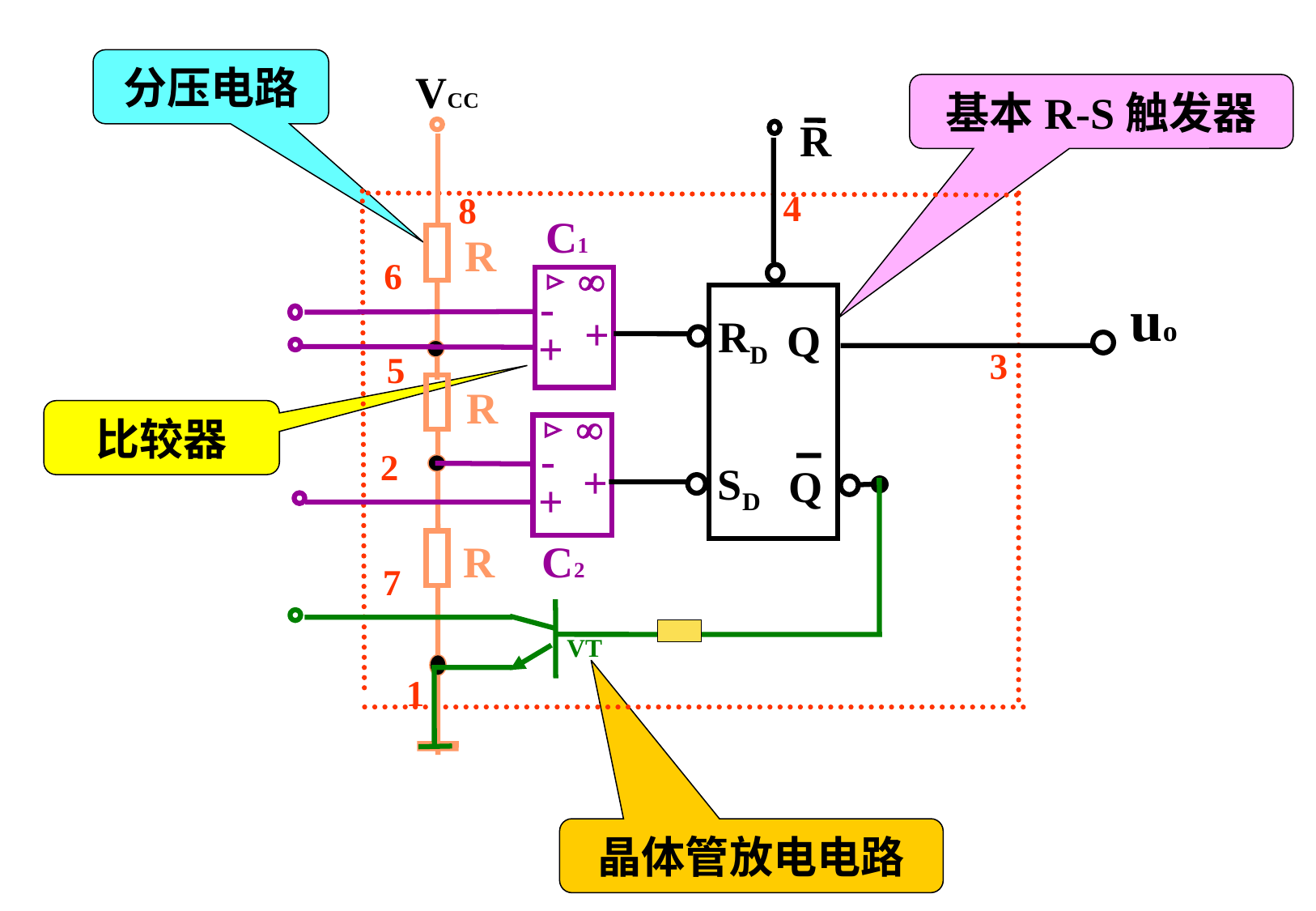

分压电路
VCC

R

R

R

基本R-S触发器
R

RD
Q

SD
Q

uo
4
8

6
3
5
2
7
1

C1
∞

-

+

+

∞

-
+

+

C2
比较器

VT

晶体管放电电路